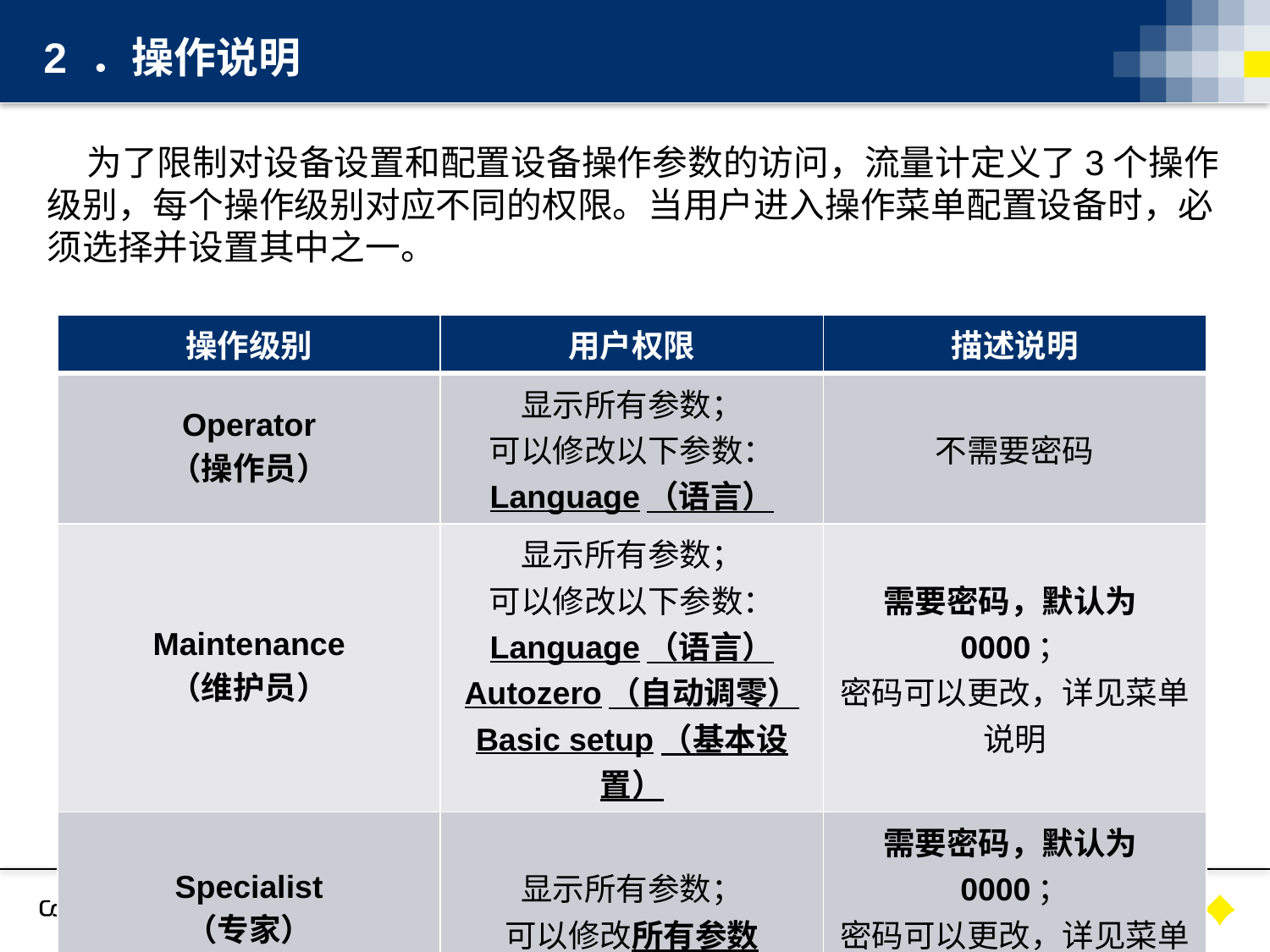

2 ．操作说明

    为了限制对设备设置和配置设备操作参数的访问，流量计定义了3个操作级别，每个操作级别对应不同的权限。当用户进入操作菜单配置设备时，必须选择并设置其中之一。

| 操作级别 | 用户权限 | 描述说明 |
| --- | --- | --- |
| Operator （操作员） | 显示所有参数； 可以修改以下参数： Language（语言） | 不需要密码 |
| Maintenance （维护员） | 显示所有参数； 可以修改以下参数： Language（语言） Autozero（自动调零） Basic setup（基本设置） | 需要密码，默认为0000； 密码可以更改，详见菜单说明 |
| Specialist （专家） | 显示所有参数； 可以修改所有参数 | 需要密码，默认为0000； 密码可以更改，详见菜单说明 |